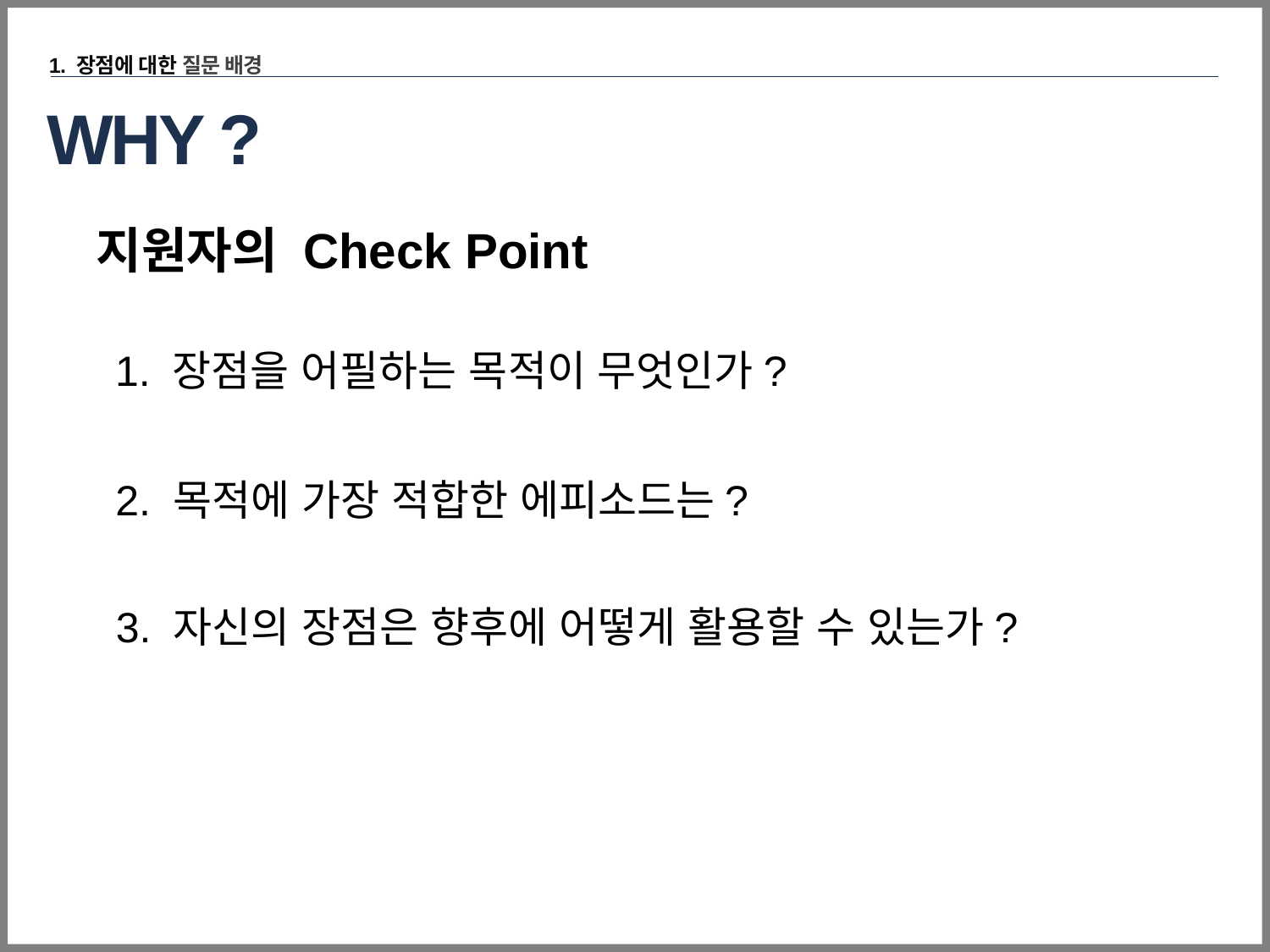

1. 장점에 대한 질문 배경
# WHY ?
지원자의 Check Point
1. 장점을 어필하는 목적이 무엇인가?
2. 목적에 가장 적합한 에피소드는?
3. 자신의 장점은 향후에 어떻게 활용할 수 있는가?